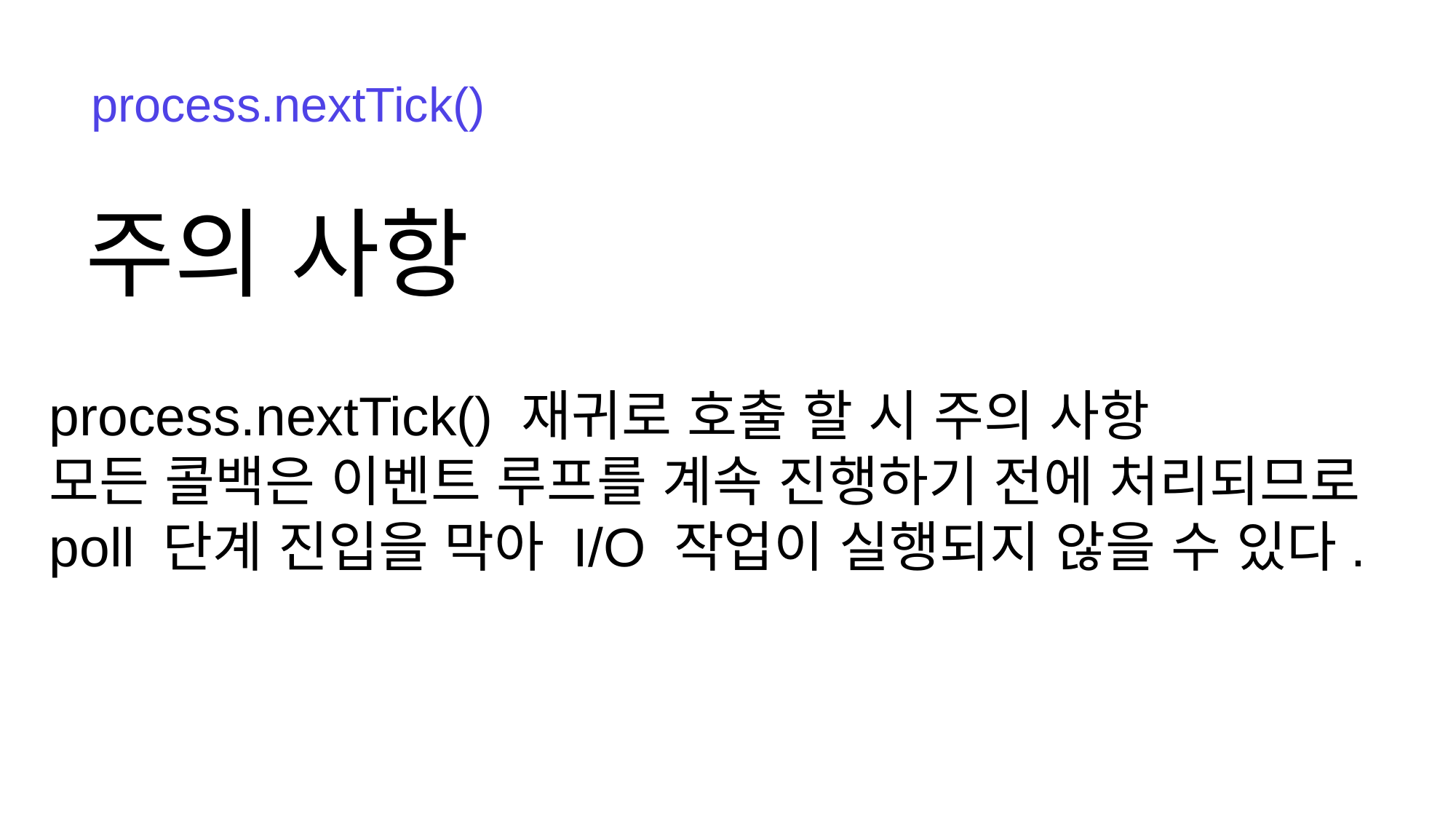

process.nextTick()
주의 사항
process.nextTick() 재귀로 호출 할 시 주의 사항
모든 콜백은 이벤트 루프를 계속 진행하기 전에 처리되므로
poll 단계 진입을 막아 I/O 작업이 실행되지 않을 수 있다.